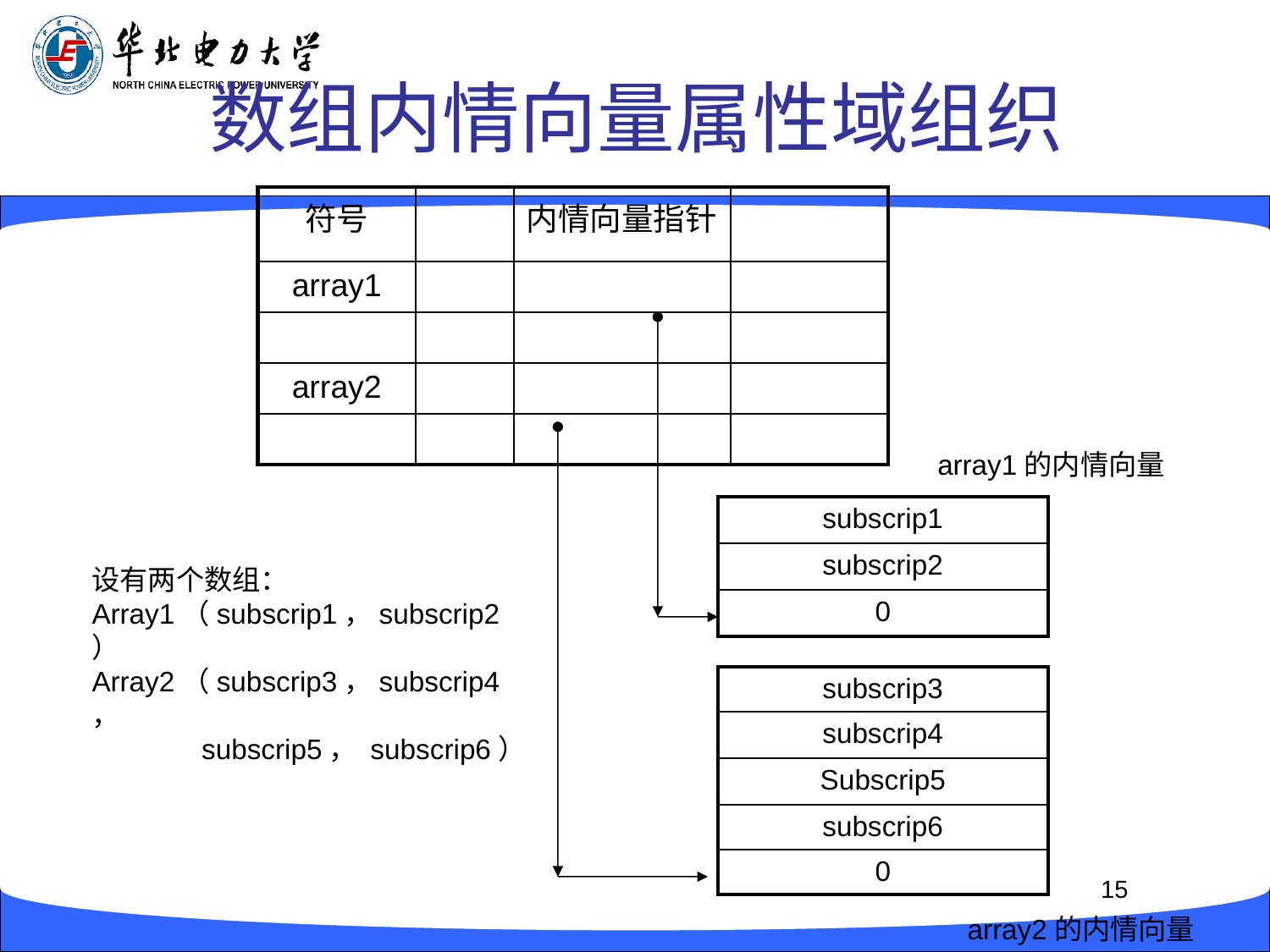

# 数组内情向量属性域组织
| 符号 |  | 内情向量指针 |  |
| --- | --- | --- | --- |
| array1 |  |  |  |
|  |  |  |  |
| array2 |  |  |  |
|  |  |  |  |

array1的内情向量
| subscrip1 |
| --- |
| subscrip2 |
| 0 |
设有两个数组：
Array1（subscrip1，subscrip2）
Array2（subscrip3，subscrip4，
              subscrip5， subscrip6）

| subscrip3 |
| --- |
| subscrip4 |
| Subscrip5 |
| subscrip6 |
| 0 |
15

array2的内情向量